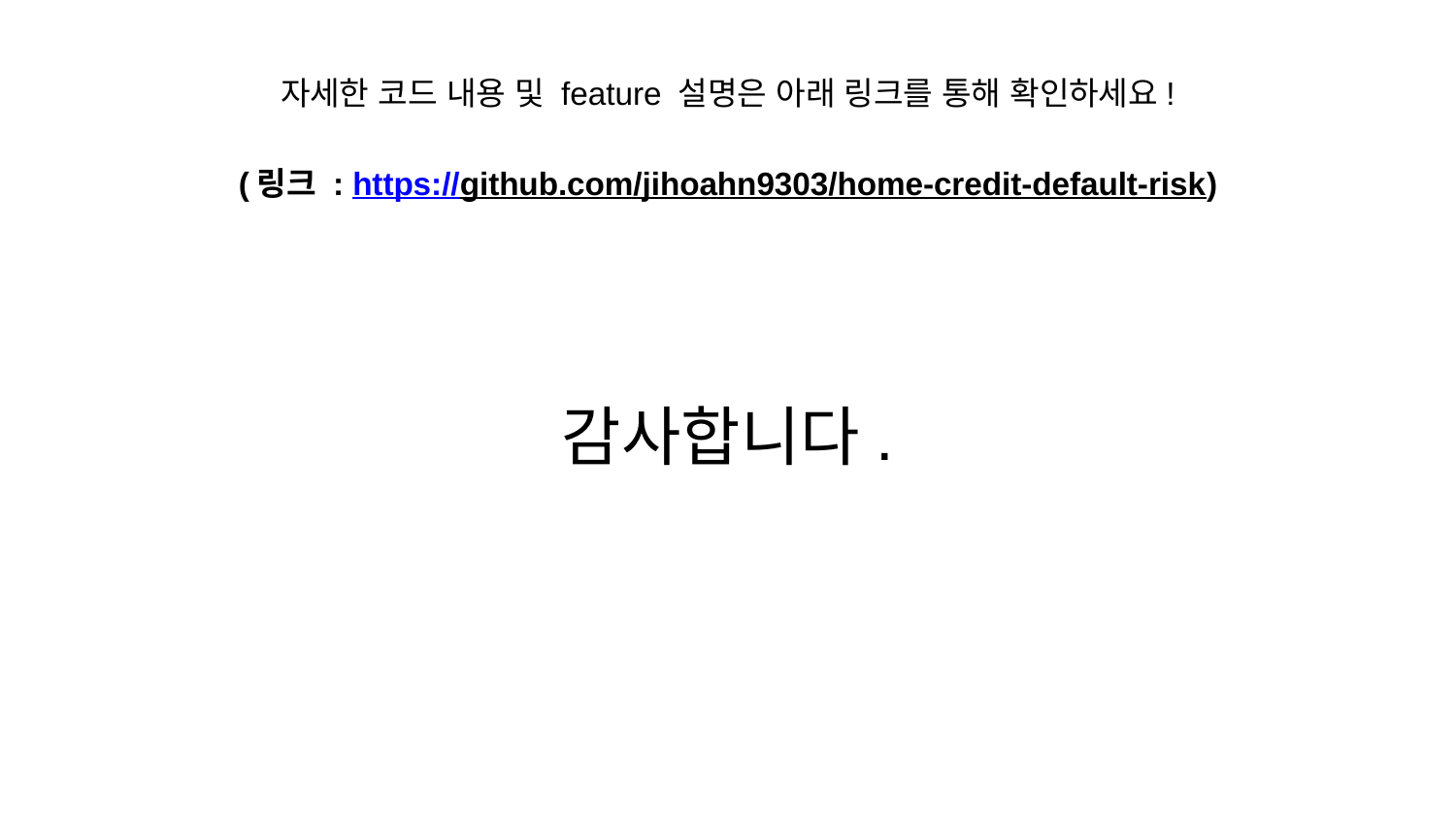

자세한 코드 내용 및 feature 설명은 아래 링크를 통해 확인하세요!

(링크 : https://github.com/jihoahn9303/home-credit-default-risk)

감사합니다.